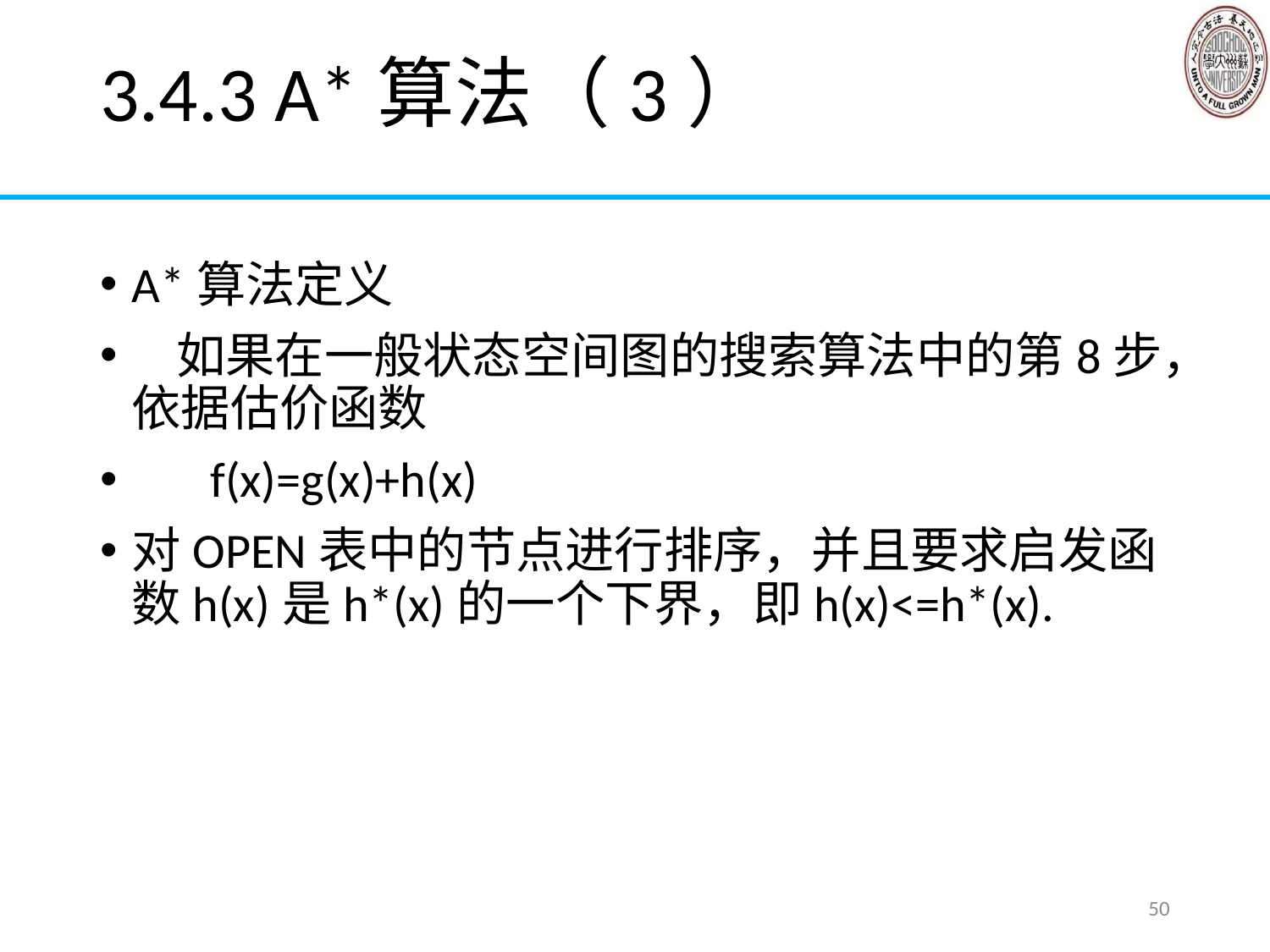

# 3.4.3 A*算法（3）
A*算法定义
   如果在一般状态空间图的搜索算法中的第8步，依据估价函数
       f(x)=g(x)+h(x)
对OPEN表中的节点进行排序，并且要求启发函数h(x)是h*(x)的一个下界，即h(x)<=h*(x).

50